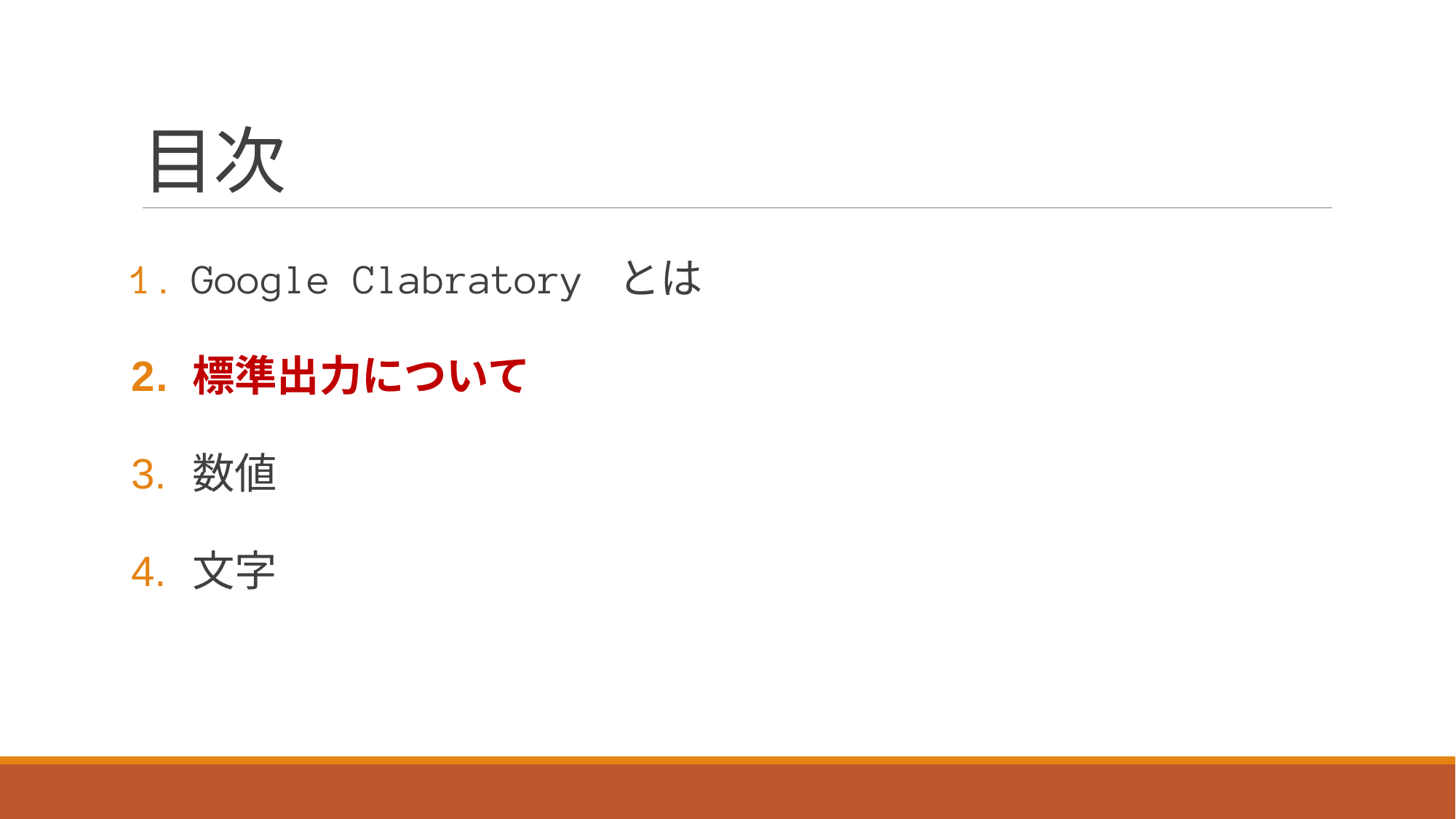

# 目次
Google Clabratory とは
標準出力について
数値
文字